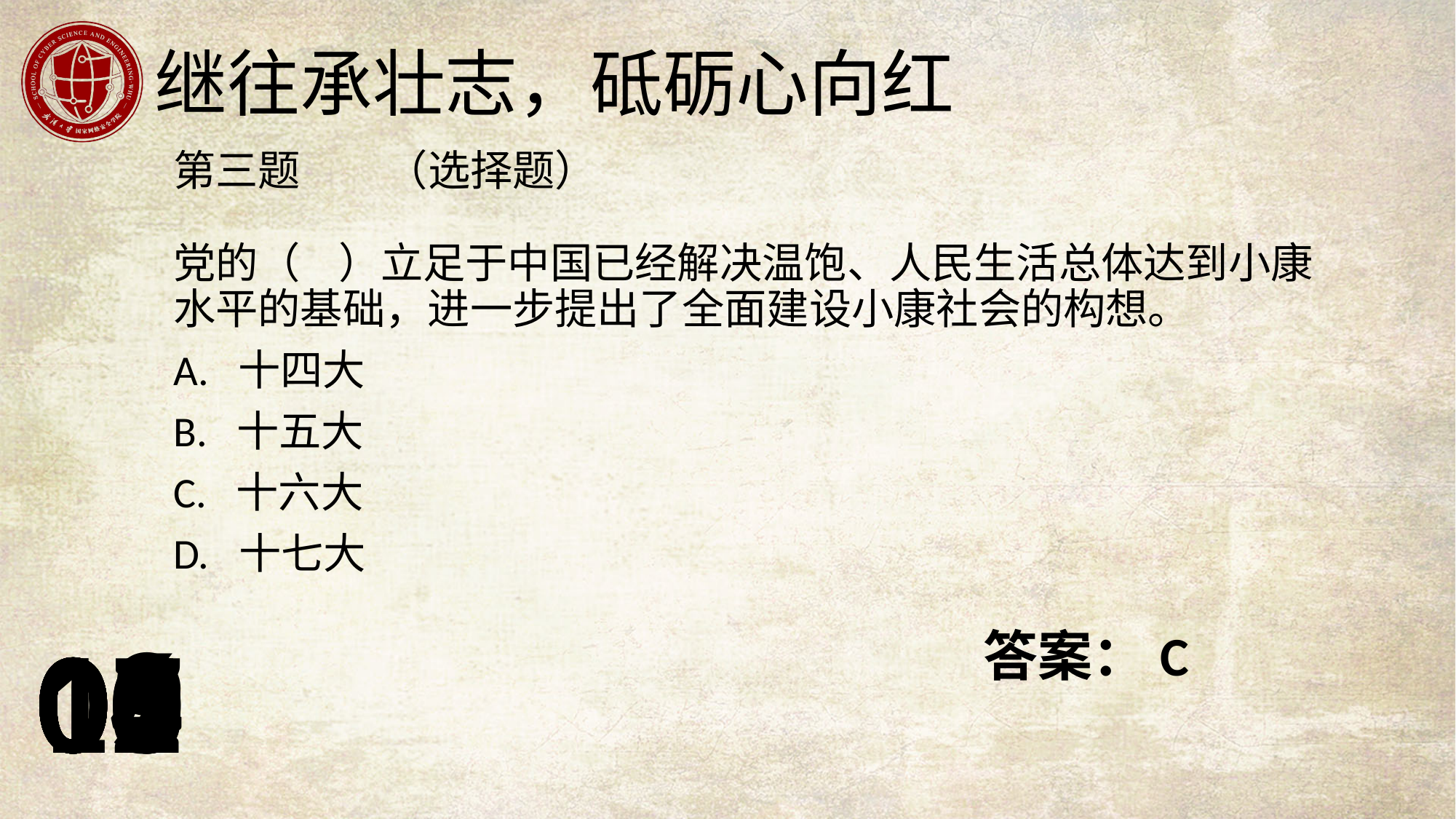

第三题         （选择题）
党的（    ）立足于中国已经解决温饱、人民生活总体达到小康水平的基础，进一步提出了全面建设小康社会的构想。
A.  十四大
B.  十五大
C.  十六大
D.  十七大
答案：C